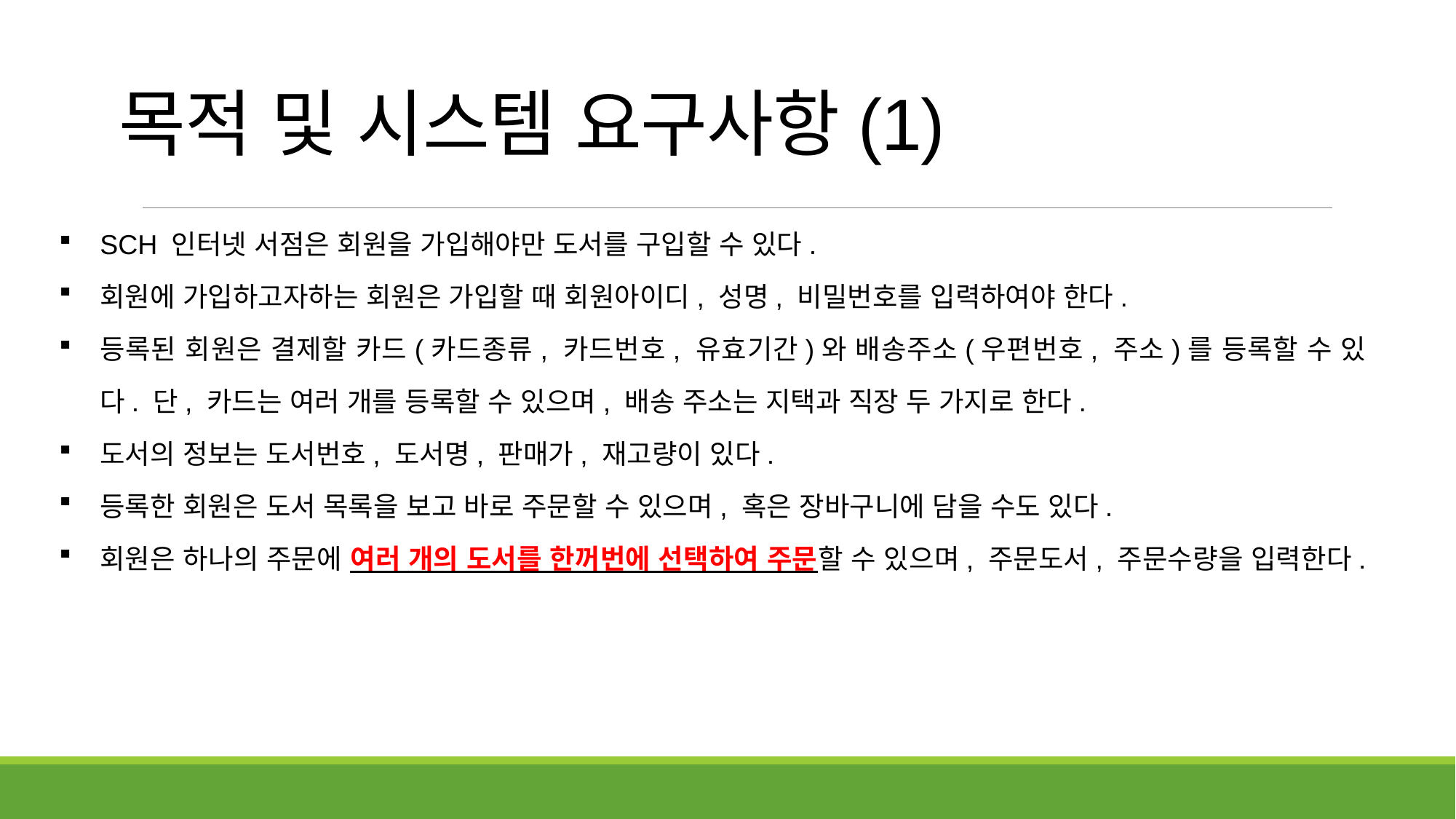

# 목적 및 시스템 요구사항(1)
SCH 인터넷 서점은 회원을 가입해야만 도서를 구입할 수 있다.
회원에 가입하고자하는 회원은 가입할 때 회원아이디, 성명, 비밀번호를 입력하여야 한다.
등록된 회원은 결제할 카드(카드종류, 카드번호, 유효기간)와 배송주소(우편번호, 주소)를 등록할 수 있다. 단, 카드는 여러 개를 등록할 수 있으며, 배송 주소는 지택과 직장 두 가지로 한다.
도서의 정보는 도서번호, 도서명, 판매가, 재고량이 있다.
등록한 회원은 도서 목록을 보고 바로 주문할 수 있으며, 혹은 장바구니에 담을 수도 있다.
회원은 하나의 주문에 여러 개의 도서를 한꺼번에 선택하여 주문할 수 있으며, 주문도서, 주문수량을 입력한다.